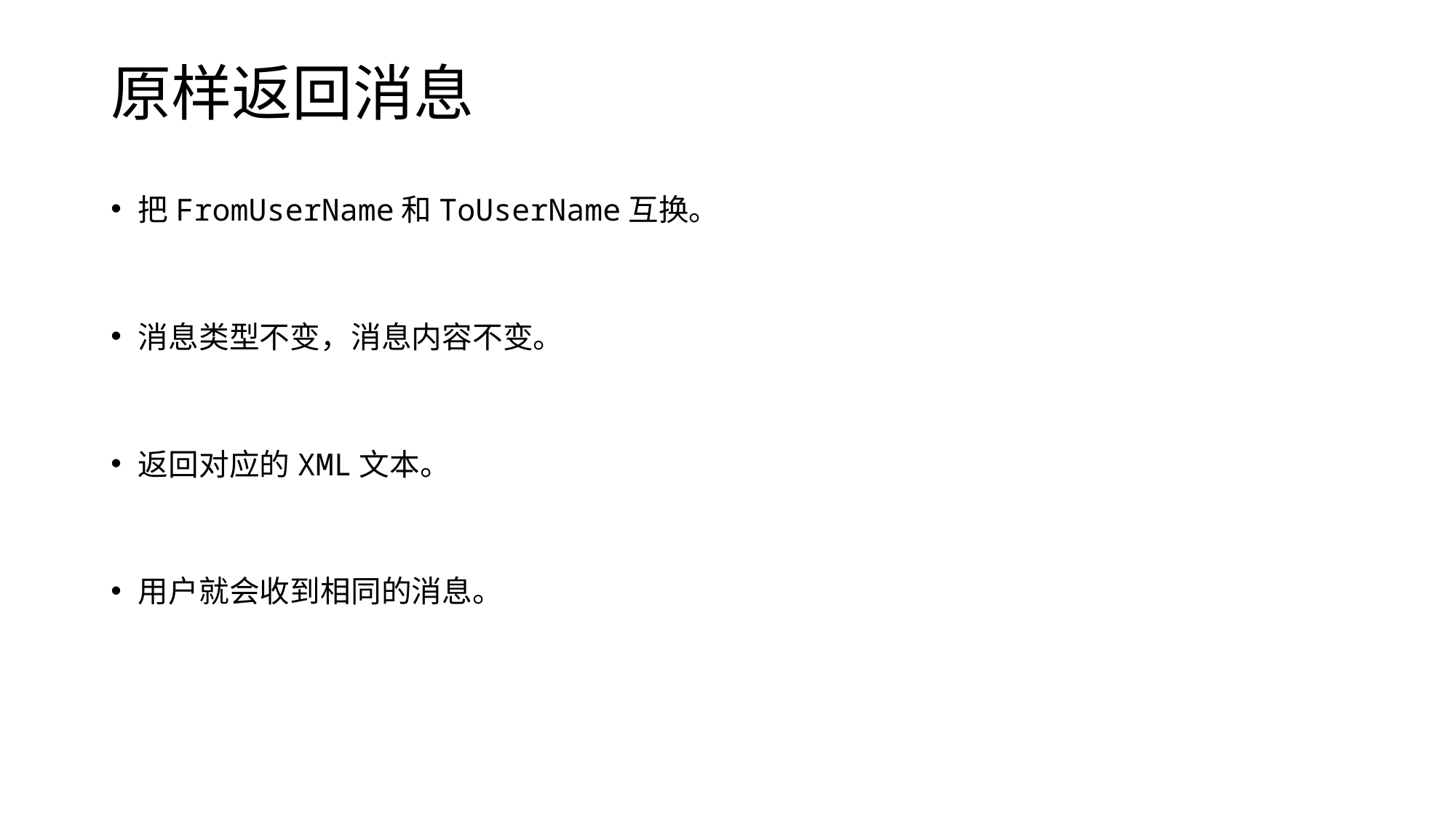

# 原样返回消息
把FromUserName和ToUserName互换。

消息类型不变，消息内容不变。

返回对应的XML文本。

用户就会收到相同的消息。